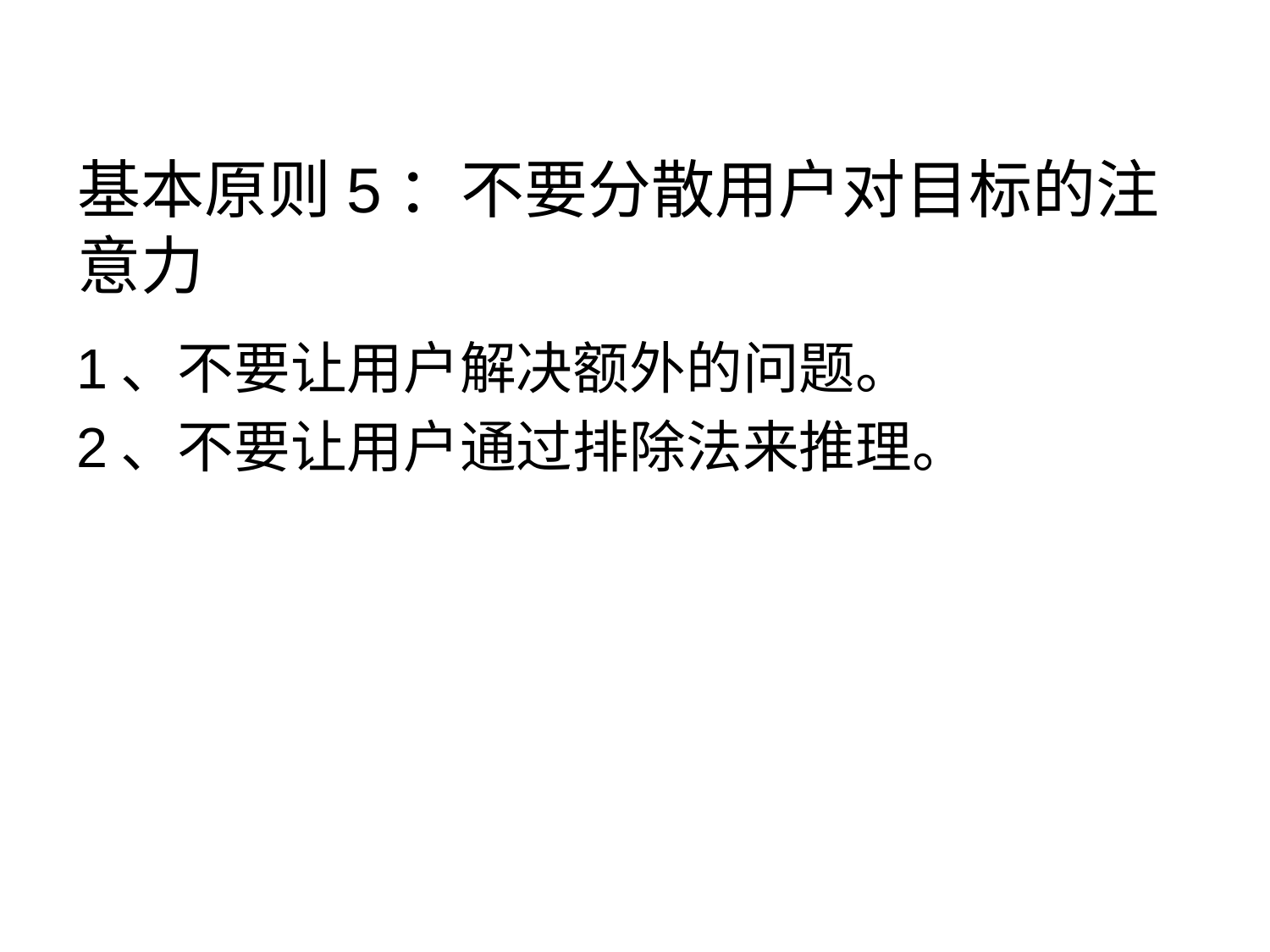

基本原则5：不要分散用户对目标的注意力
1、不要让用户解决额外的问题。
2、不要让用户通过排除法来推理。